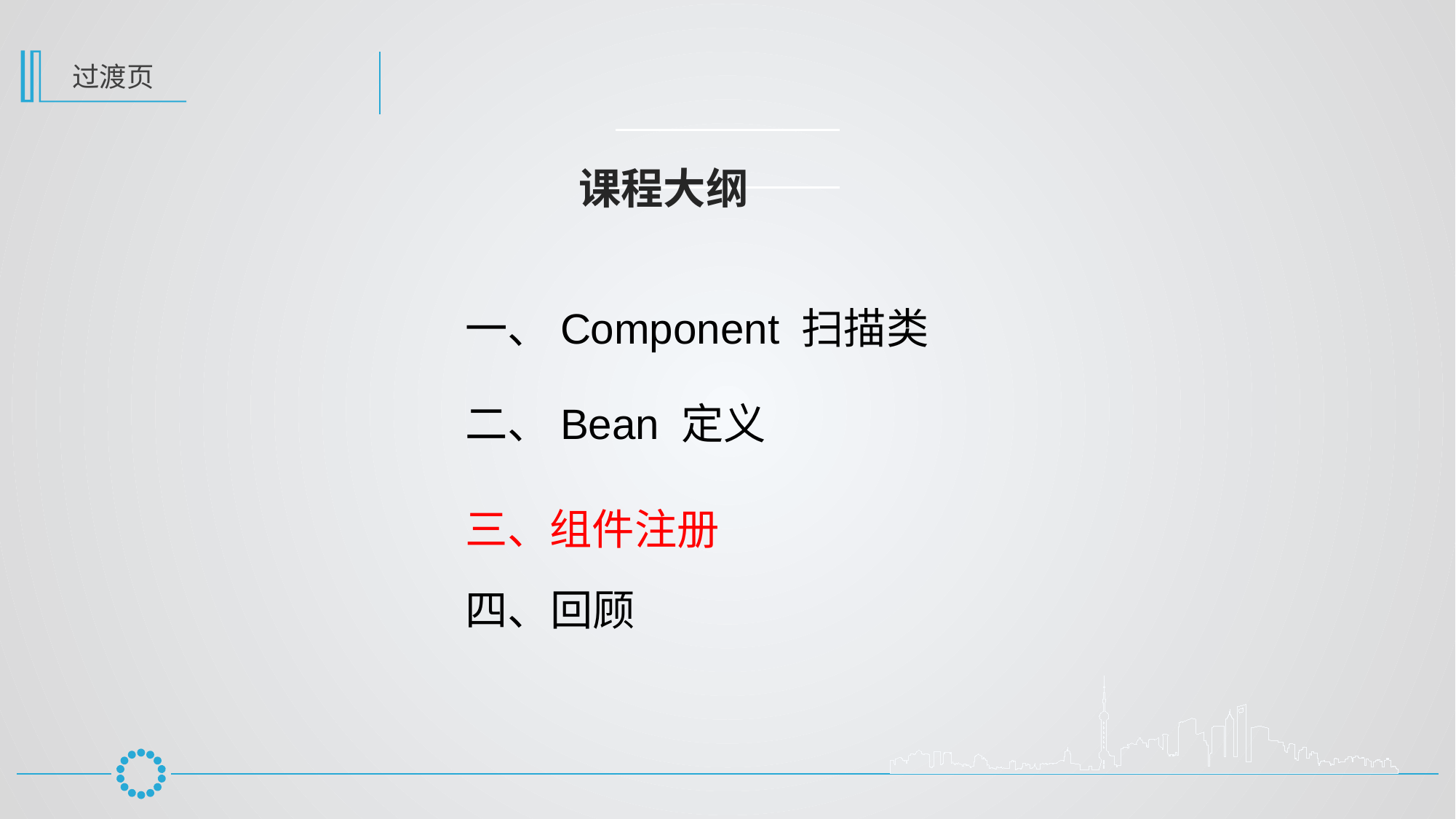

课程大纲
一、Component 扫描类
二、Bean 定义
三、组件注册
四、回顾
9